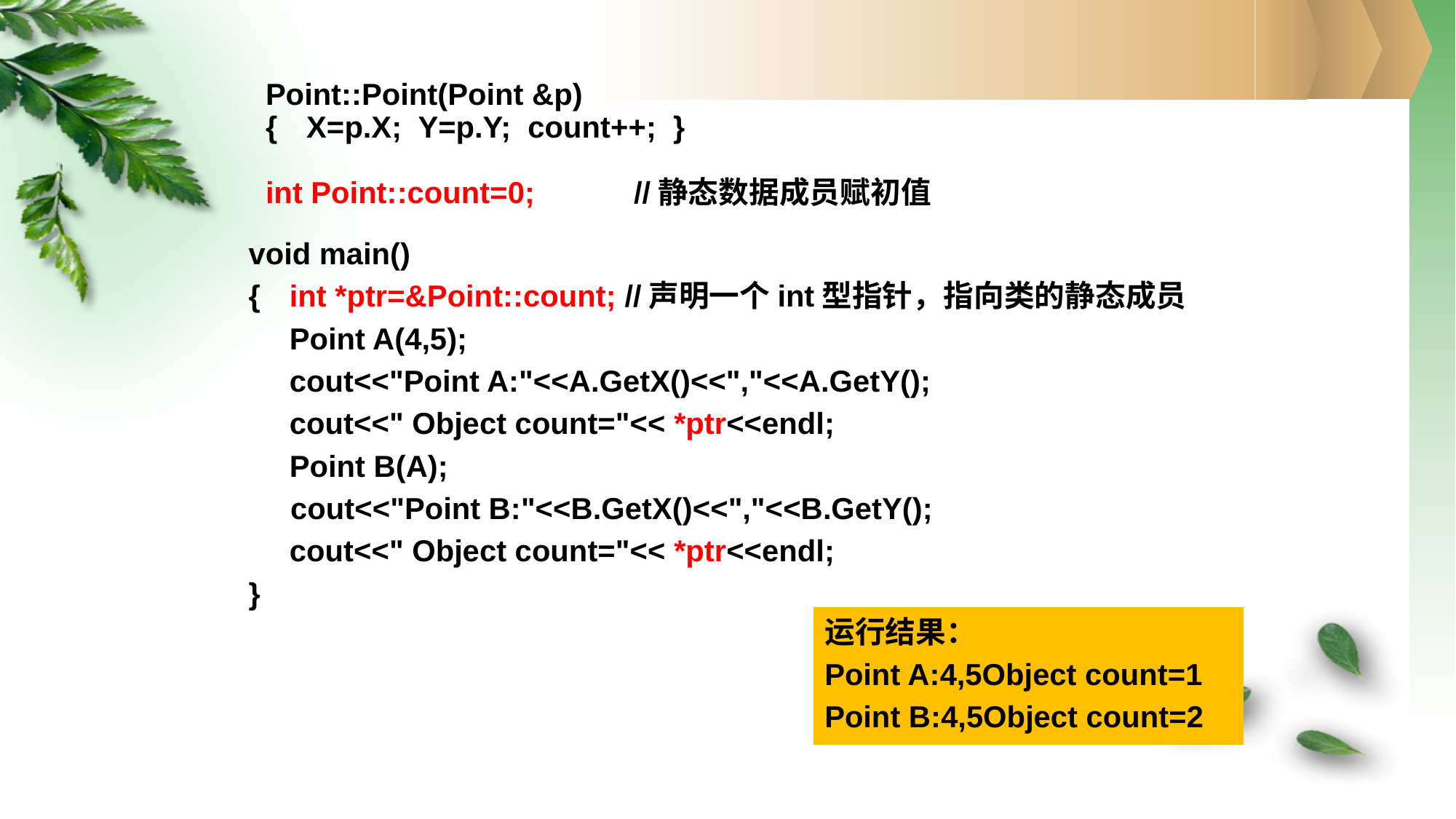

Point::Point(Point &p)
{	X=p.X;  Y=p.Y;  count++;  }

int Point::count=0;	//静态数据成员赋初值
void main()
{	int *ptr=&Point::count; //声明一个int型指针，指向类的静态成员
	Point A(4,5);
	cout<<"Point A:"<<A.GetX()<<","<<A.GetY();
	cout<<" Object count="<< *ptr<<endl;
	Point B(A);
     cout<<"Point B:"<<B.GetX()<<","<<B.GetY();
	cout<<" Object count="<< *ptr<<endl;
}
运行结果：
Point A:4,5Object count=1
Point B:4,5Object count=2